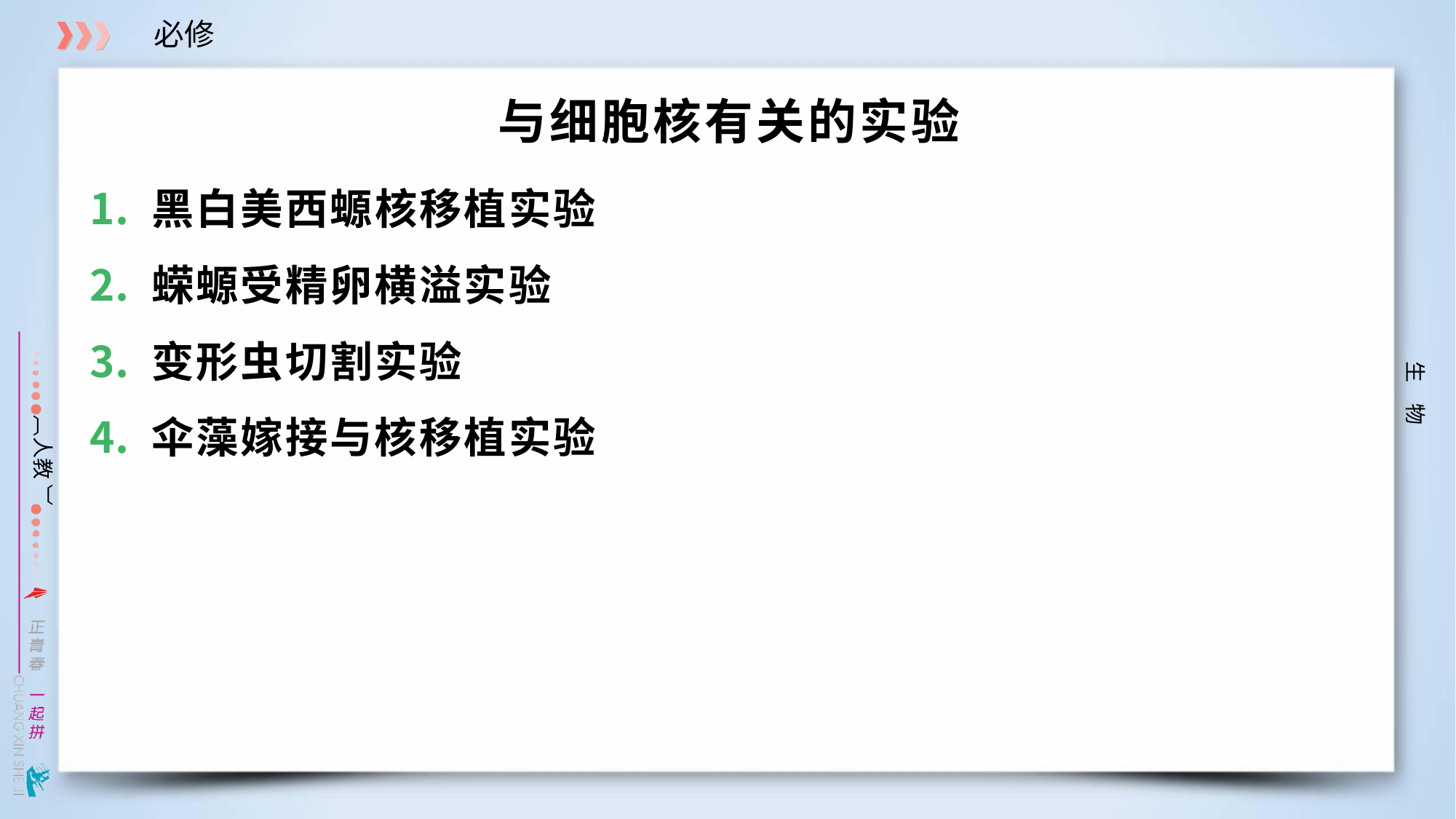

# 与细胞核有关的实验
黑白美西螈核移植实验
蝾螈受精卵横溢实验
变形虫切割实验
伞藻嫁接与核移植实验